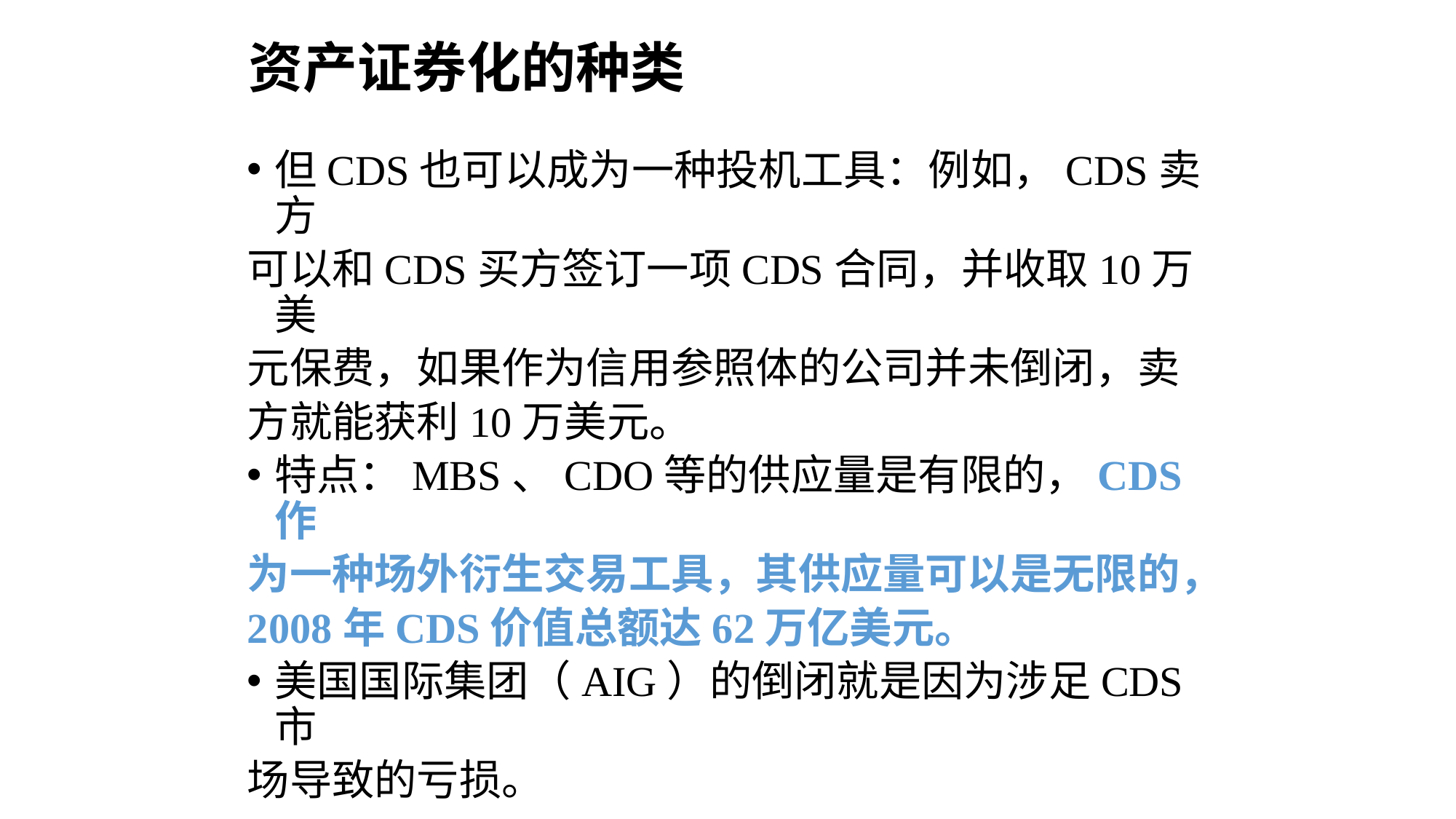

资产证券化的种类
但CDS也可以成为一种投机工具：例如，CDS卖方
可以和CDS买方签订一项CDS合同，并收取10万美
元保费，如果作为信用参照体的公司并未倒闭，卖
方就能获利10万美元。
特点：MBS、CDO等的供应量是有限的，CDS作
为一种场外衍生交易工具，其供应量可以是无限的，
2008年CDS价值总额达62万亿美元。
美国国际集团（AIG）的倒闭就是因为涉足CDS市
场导致的亏损。